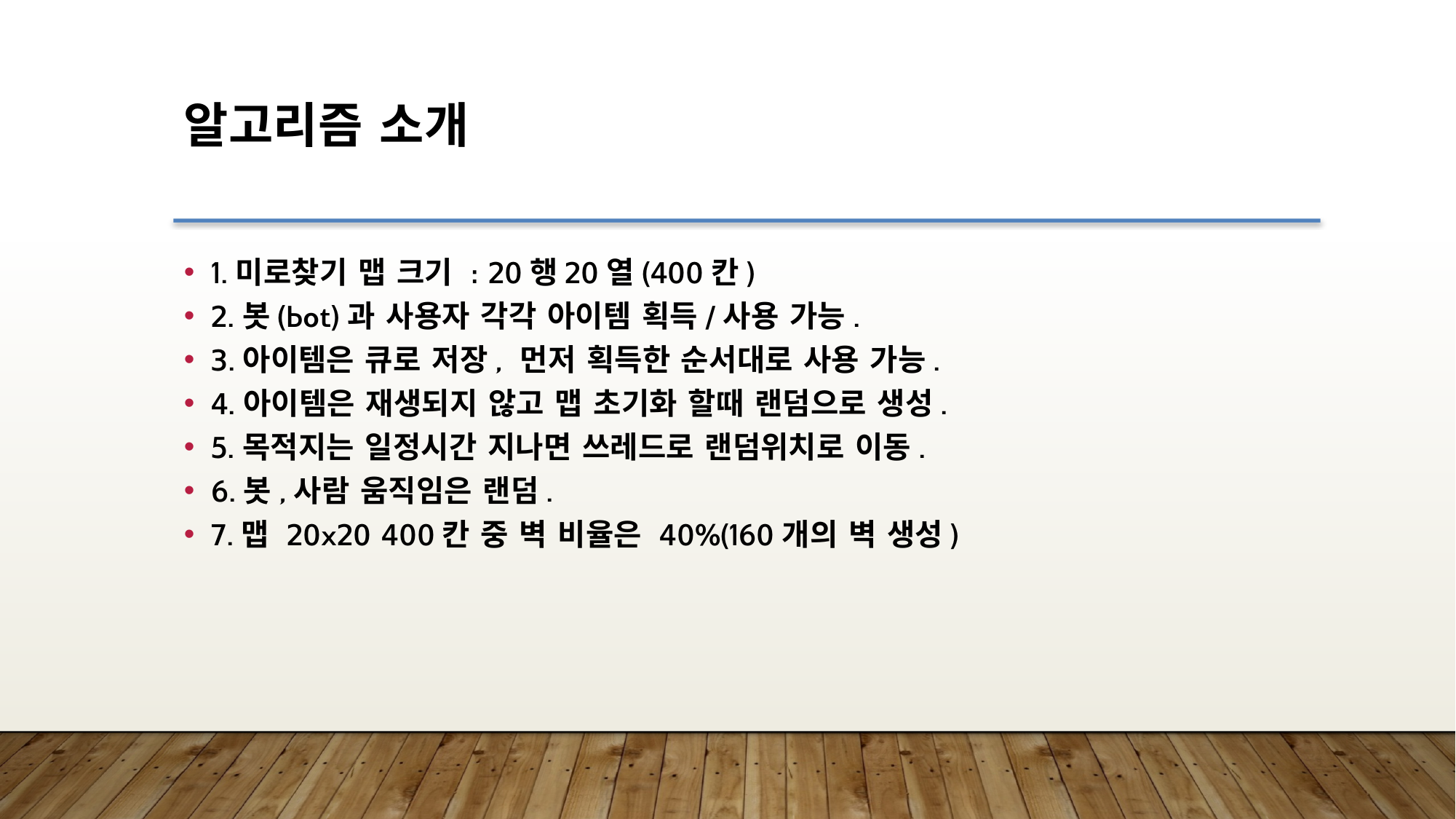

알고리즘 소개
1.미로찾기 맵 크기 : 20행20열(400칸)
2.봇(bot)과 사용자 각각 아이템 획득/사용 가능.
3.아이템은 큐로 저장, 먼저 획득한 순서대로 사용 가능.
4.아이템은 재생되지 않고 맵 초기화 할때 랜덤으로 생성.
5.목적지는 일정시간 지나면 쓰레드로 랜덤위치로 이동.
6.봇,사람 움직임은 랜덤.
7.맵 20x20 400칸 중 벽 비율은 40%(160개의 벽 생성)